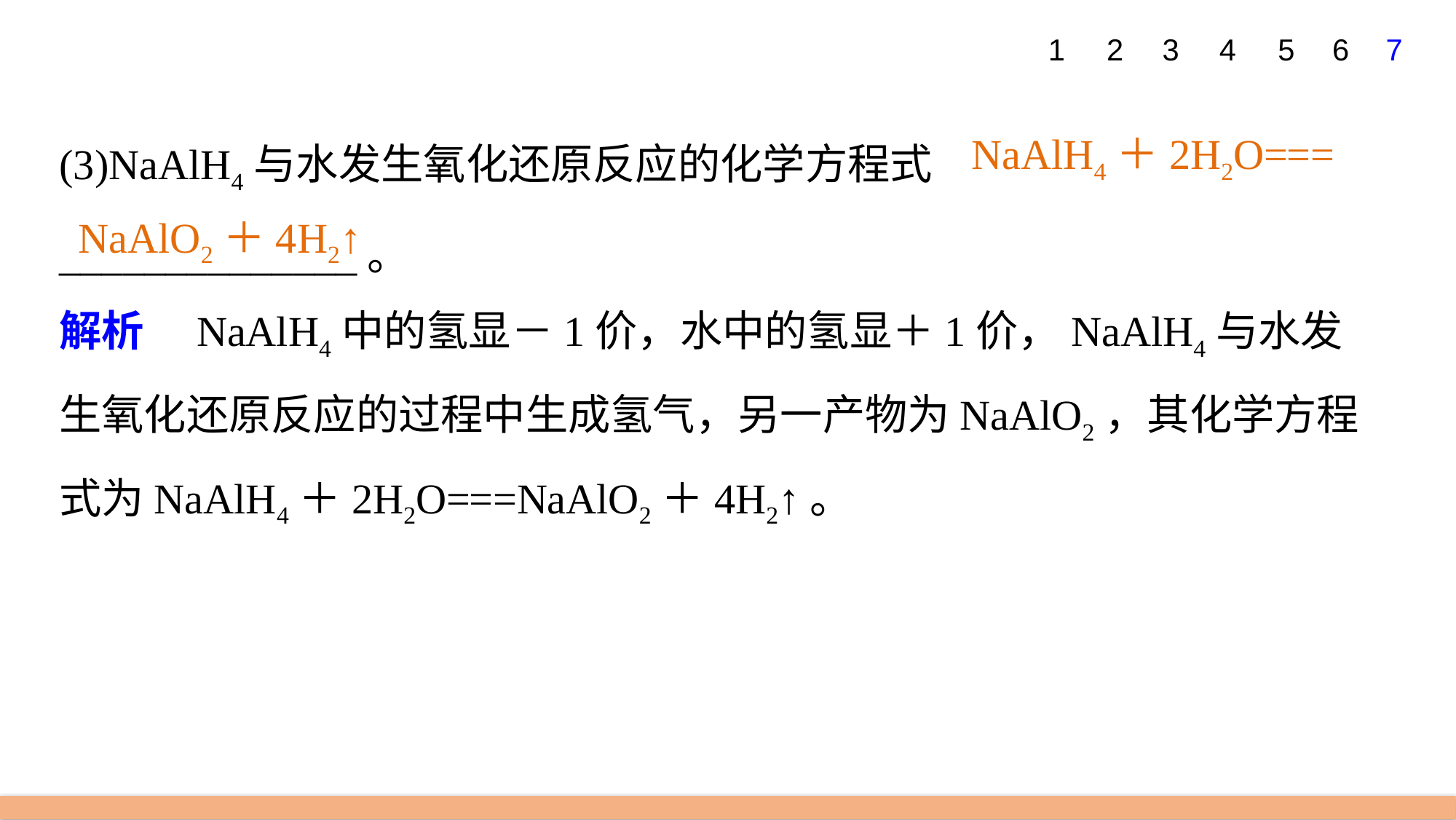

1
2
3
4
5
6
7
(3)NaAlH4与水发生氧化还原反应的化学方程式
______________。
解析　NaAlH4中的氢显－1价，水中的氢显＋1价，NaAlH4与水发生氧化还原反应的过程中生成氢气，另一产物为NaAlO2，其化学方程式为NaAlH4＋2H2O===NaAlO2＋4H2↑。
NaAlH4＋2H2O===
NaAlO2＋4H2↑